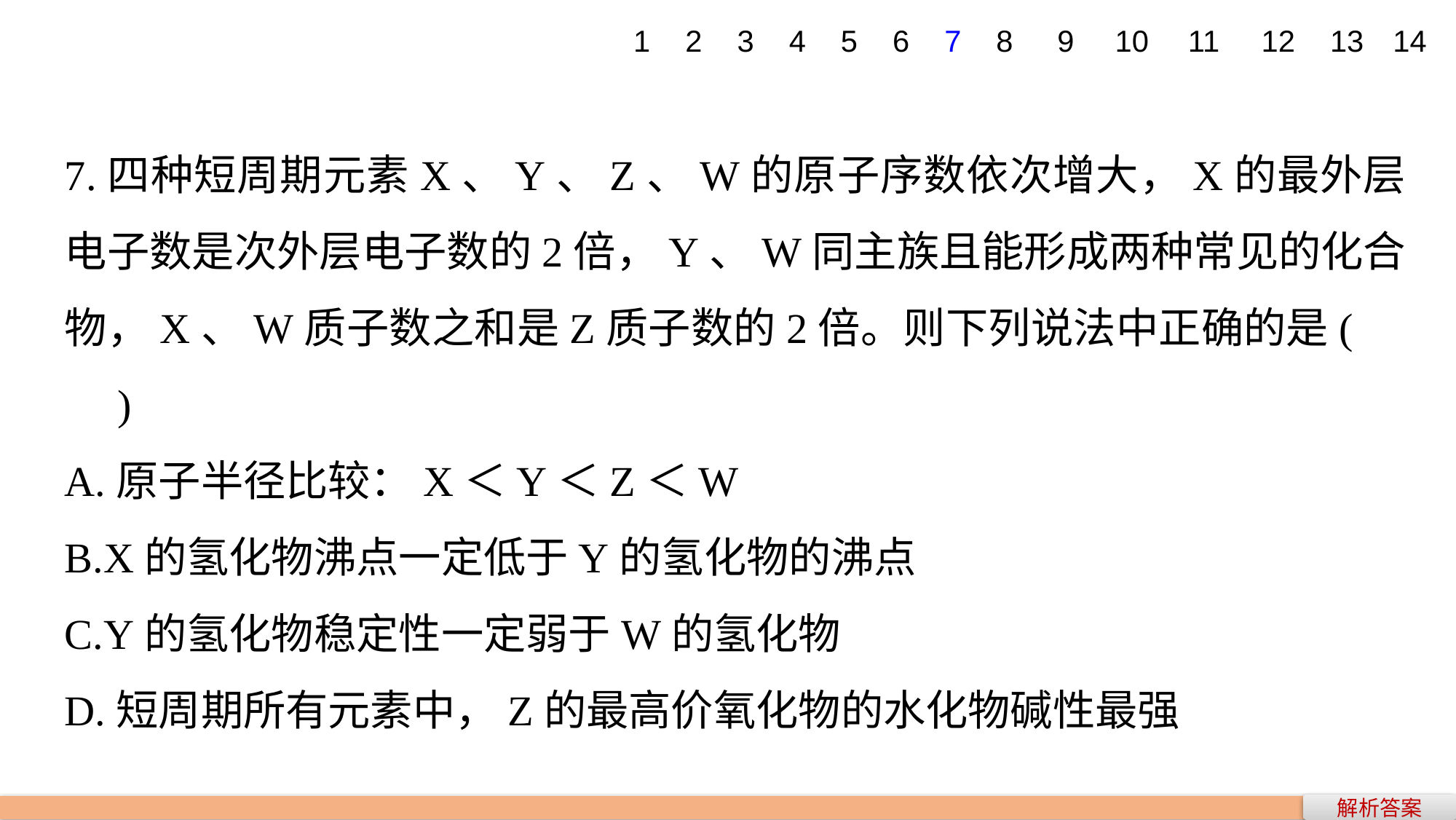

1
2
3
4
5
6
7
8
9
10
11
12
13
14
7.四种短周期元素X、Y、Z、W的原子序数依次增大，X的最外层电子数是次外层电子数的2倍，Y、W同主族且能形成两种常见的化合物，X、W质子数之和是Z质子数的2倍。则下列说法中正确的是(　　)
A.原子半径比较：X＜Y＜Z＜W
B.X的氢化物沸点一定低于Y的氢化物的沸点
C.Y的氢化物稳定性一定弱于W的氢化物
D.短周期所有元素中，Z的最高价氧化物的水化物碱性最强
解析答案